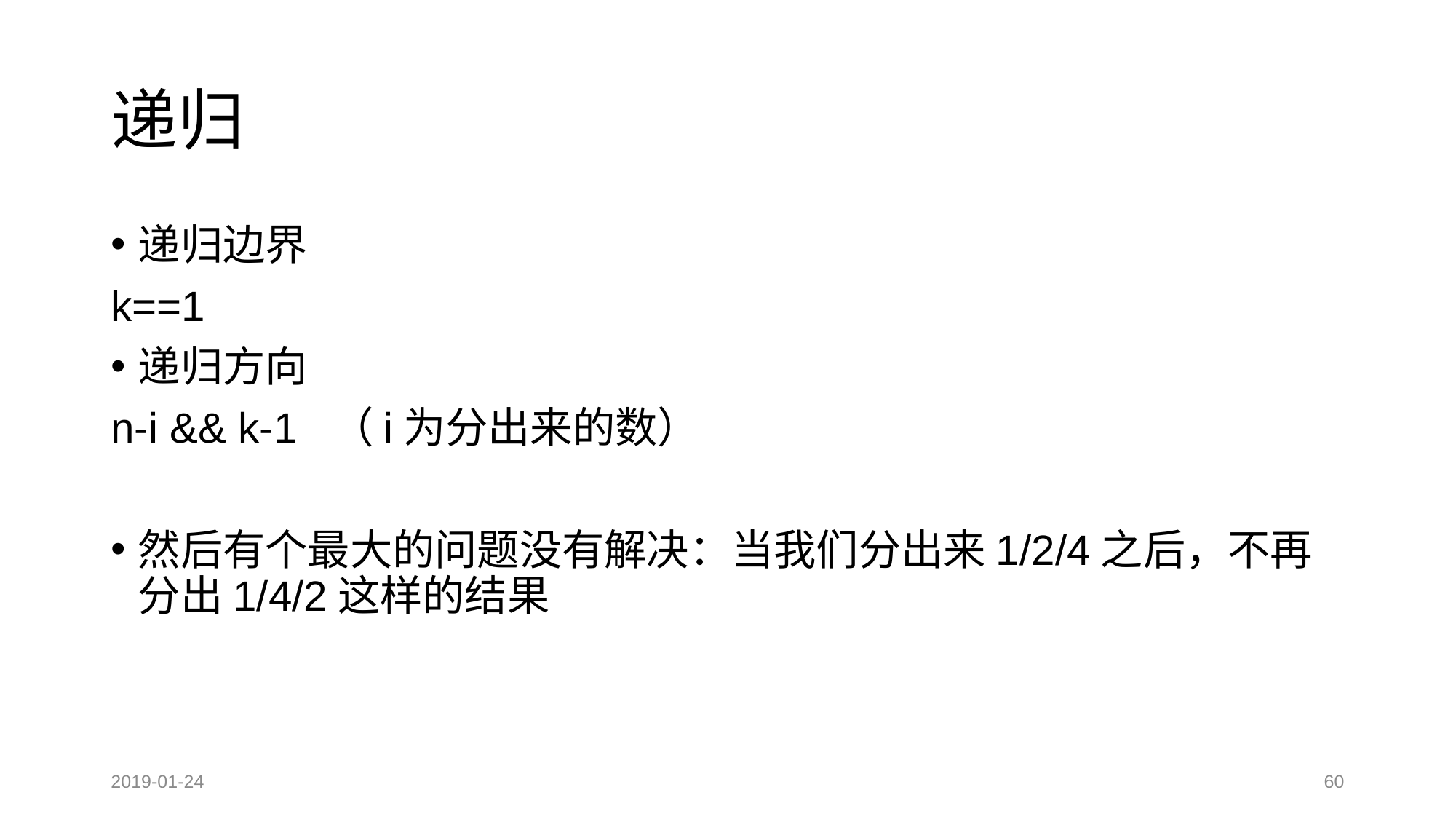

# 递归
递归边界
k==1
递归方向
n-i && k-1  （i为分出来的数）

然后有个最大的问题没有解决：当我们分出来1/2/4之后，不再分出1/4/2这样的结果
2019-01-24
60